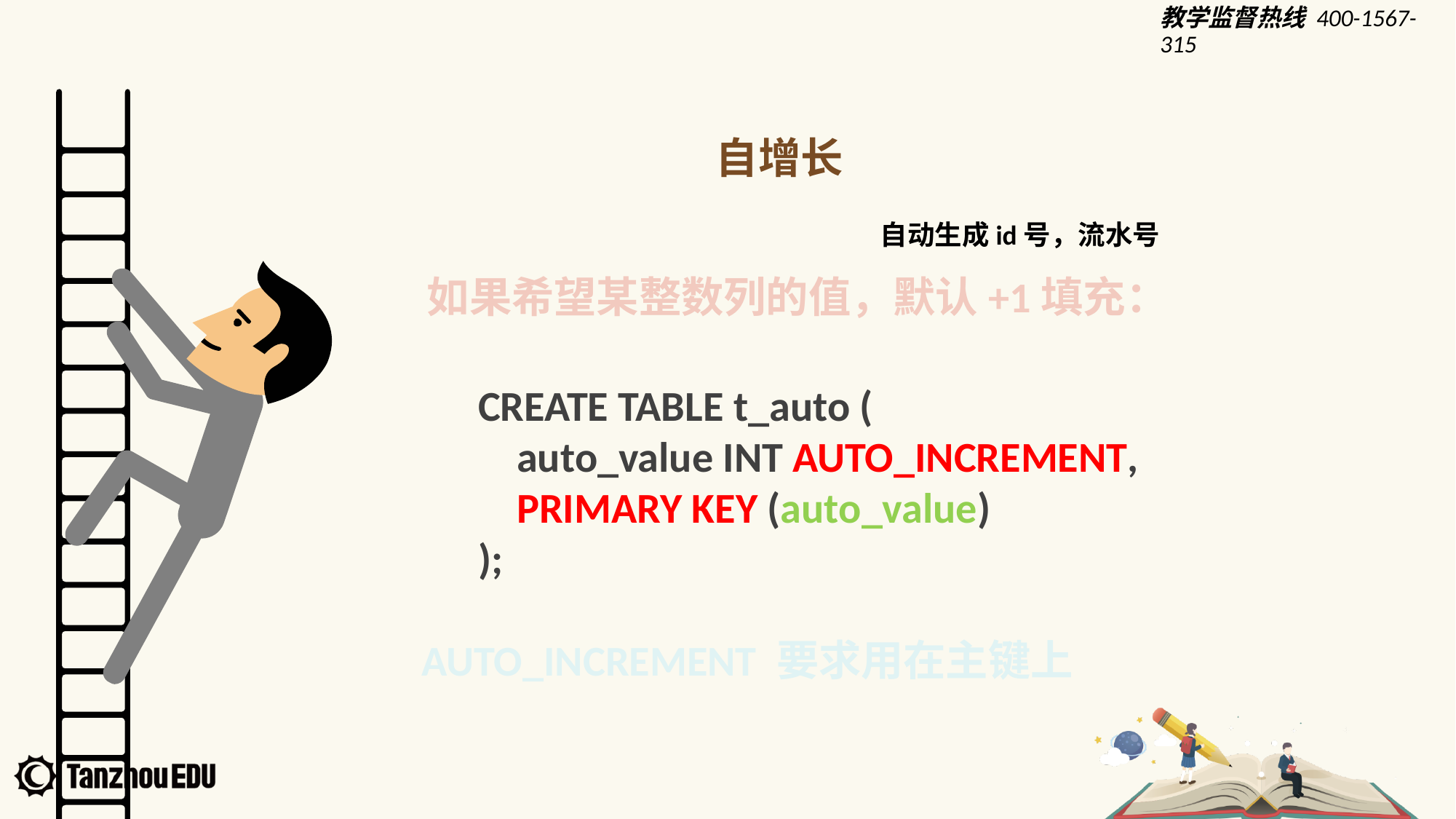

自增长
自动生成id号，流水号
如果希望某整数列的值，默认+1填充：
CREATE TABLE t_auto (
    auto_value INT AUTO_INCREMENT,
    PRIMARY KEY (auto_value)
);
AUTO_INCREMENT 要求用在主键上